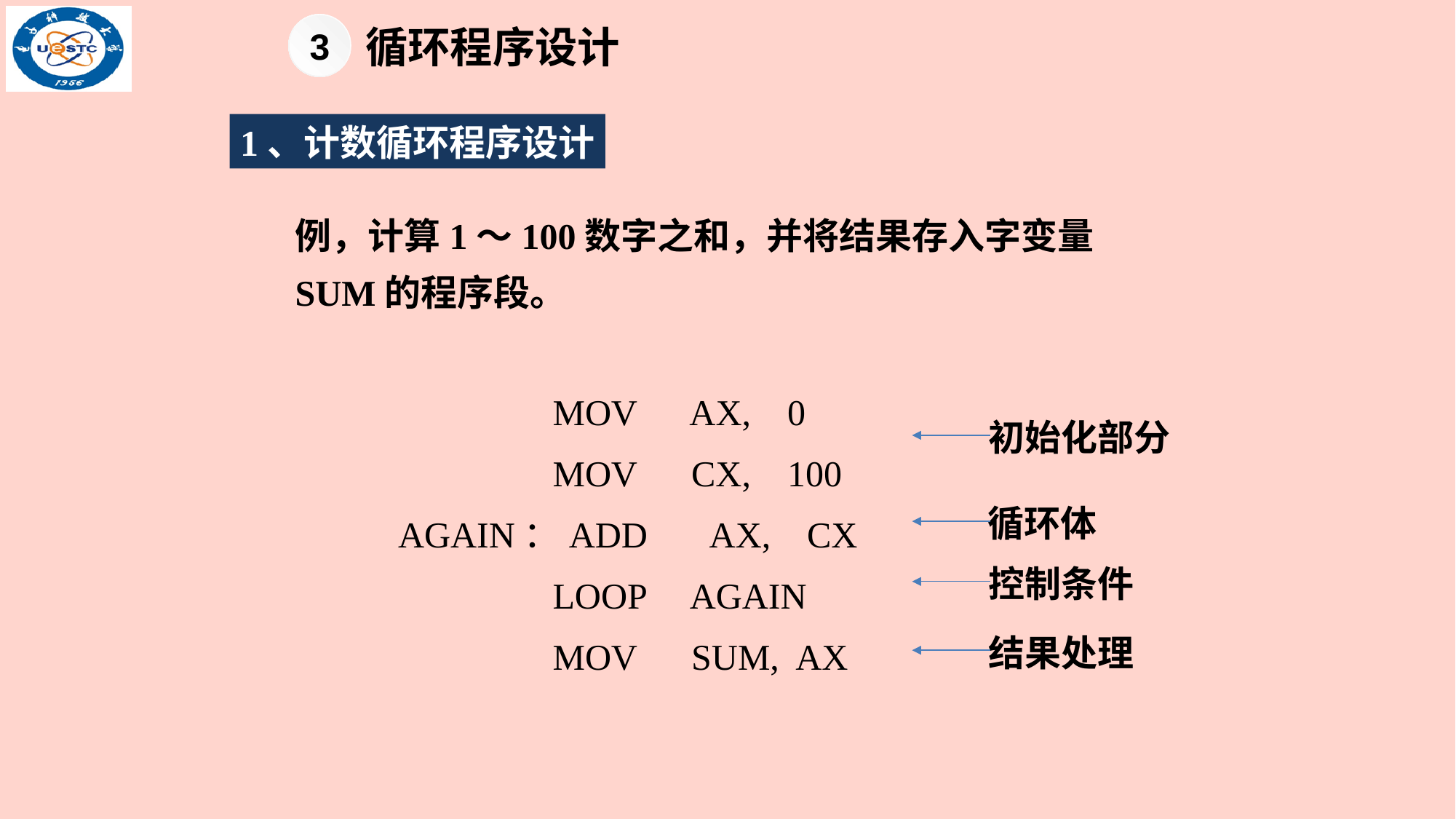

3
循环程序设计
1、计数循环程序设计
例，计算1～100数字之和，并将结果存入字变量SUM的程序段。
		MOV      AX,    0
		MOV      CX,    100
       AGAIN：ADD       AX,    CX
		LOOP     AGAIN
		MOV      SUM,  AX
初始化部分
循环体
控制条件
结果处理